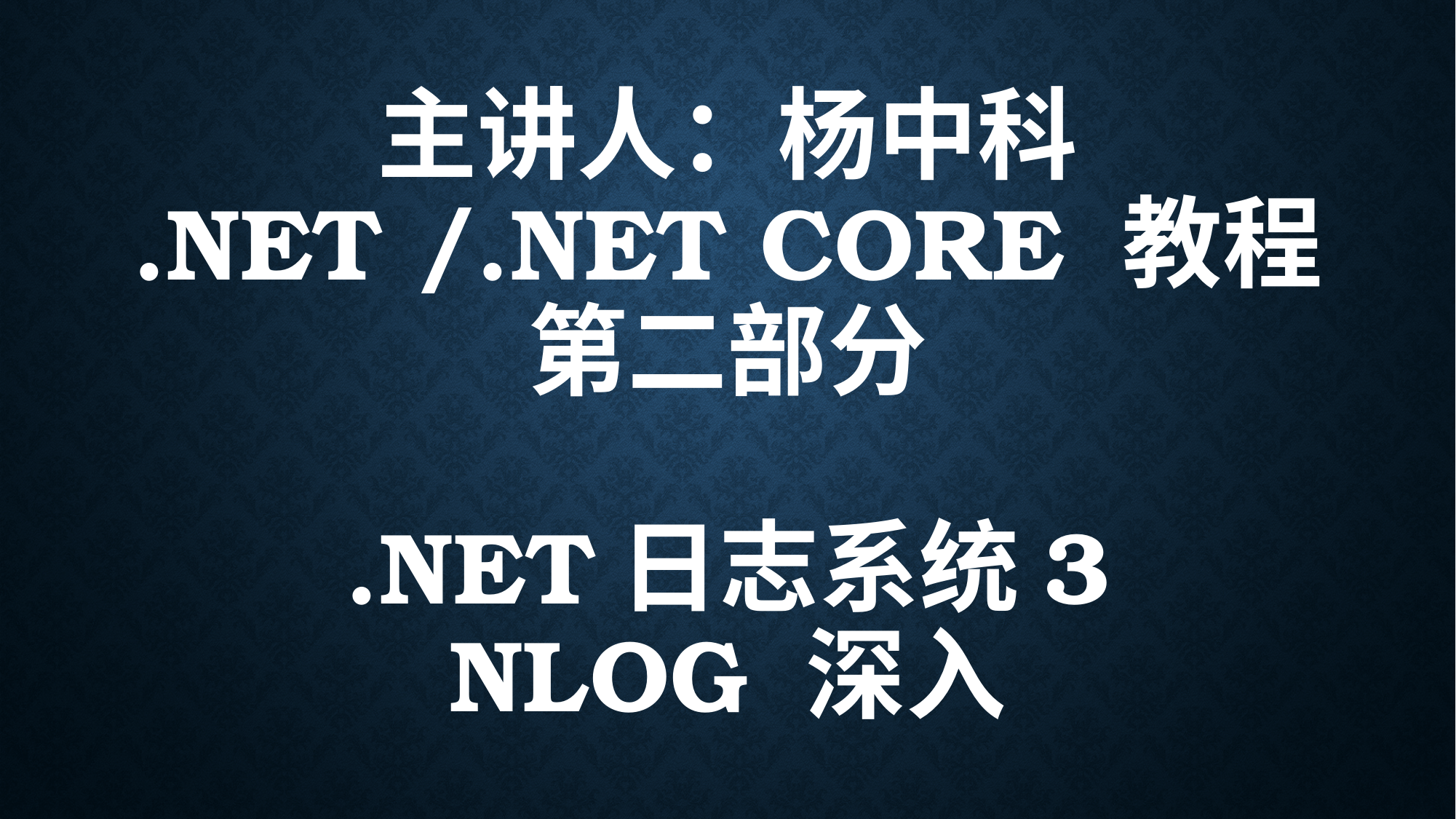

# 主讲人：杨中科 .NET /.NET Core 教程 第二部分 .NET日志系统3 NLog 深入